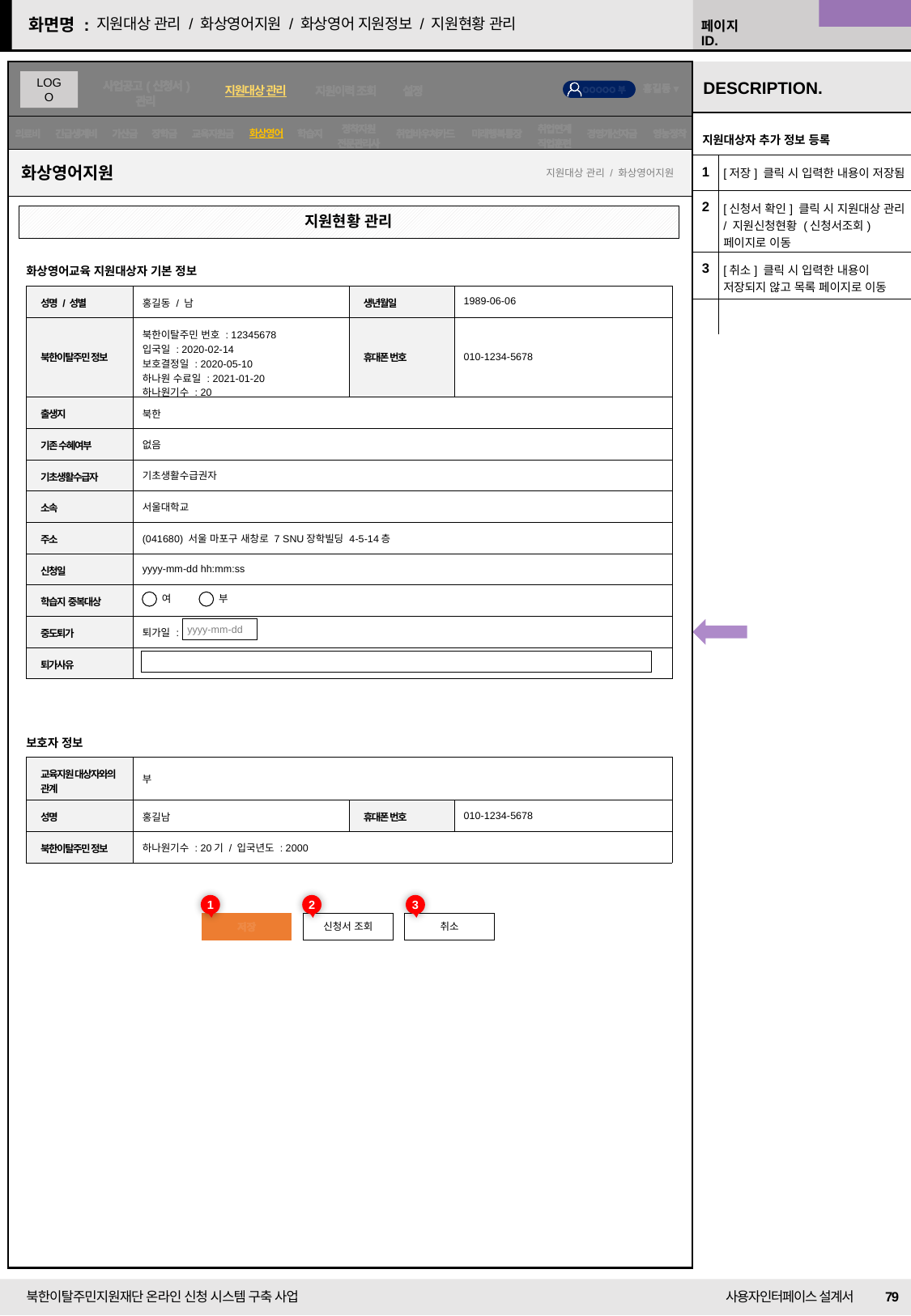

22/09/01 수정
지원대상 관리 / 화상영어지원 / 화상영어 지원정보 / 지원현황 관리

화상영어
| 지원대상자 추가 정보 등록 |  |
| --- | --- |
| 1 | [저장] 클릭 시 입력한 내용이 저장됨 |
| 2 | [신청서 확인] 클릭 시 지원대상 관리 / 지원신청현황 (신청서조회) 페이지로 이동 |
| 3 | [취소] 클릭 시 입력한 내용이 저장되지 않고 목록 페이지로 이동 |
|  |  |
화상영어지원
지원대상 관리 / 화상영어지원
지원현황 관리
화상영어교육 지원대상자 기본 정보
| 성명 / 성별 | 홍길동 / 남 | 생년월일 | 1989-06-06 |
| --- | --- | --- | --- |
| 북한이탈주민 정보 | 북한이탈주민 번호 : 12345678 입국일 : 2020-02-14 보호결정일 : 2020-05-10 하나원 수료일 : 2021-01-20 하나원기수 : 20 | 휴대폰 번호 | 010-1234-5678 |
| 출생지 | 북한 |  |  |
| 기존 수혜여부 | 없음 |  |  |
| 기초생활수급자 | 기초생활수급권자 |  |  |
| 소속 | 서울대학교 |  |  |
| 주소 | (041680) 서울 마포구 새창로 7 SNU장학빌딩 4-5-14층 |  |  |
| 신청일 | yyyy-mm-dd hh:mm:ss |  |  |
| 학습지 중복대상 |  |  |  |
| 중도퇴가 | 퇴가일 : |  |  |
| 퇴가사유 |  |  |  |
여

부

yyyy-mm-dd

보호자 정보
| 교육지원 대상자와의 관계 | 부 |  |  |
| --- | --- | --- | --- |
| 성명 | 홍길남 | 휴대폰 번호 | 010-1234-5678 |
| 북한이탈주민 정보 | 하나원기수 : 20기 / 입국년도 : 2000 |  |  |
1
2
3
저장
신청서 조회
취소
79